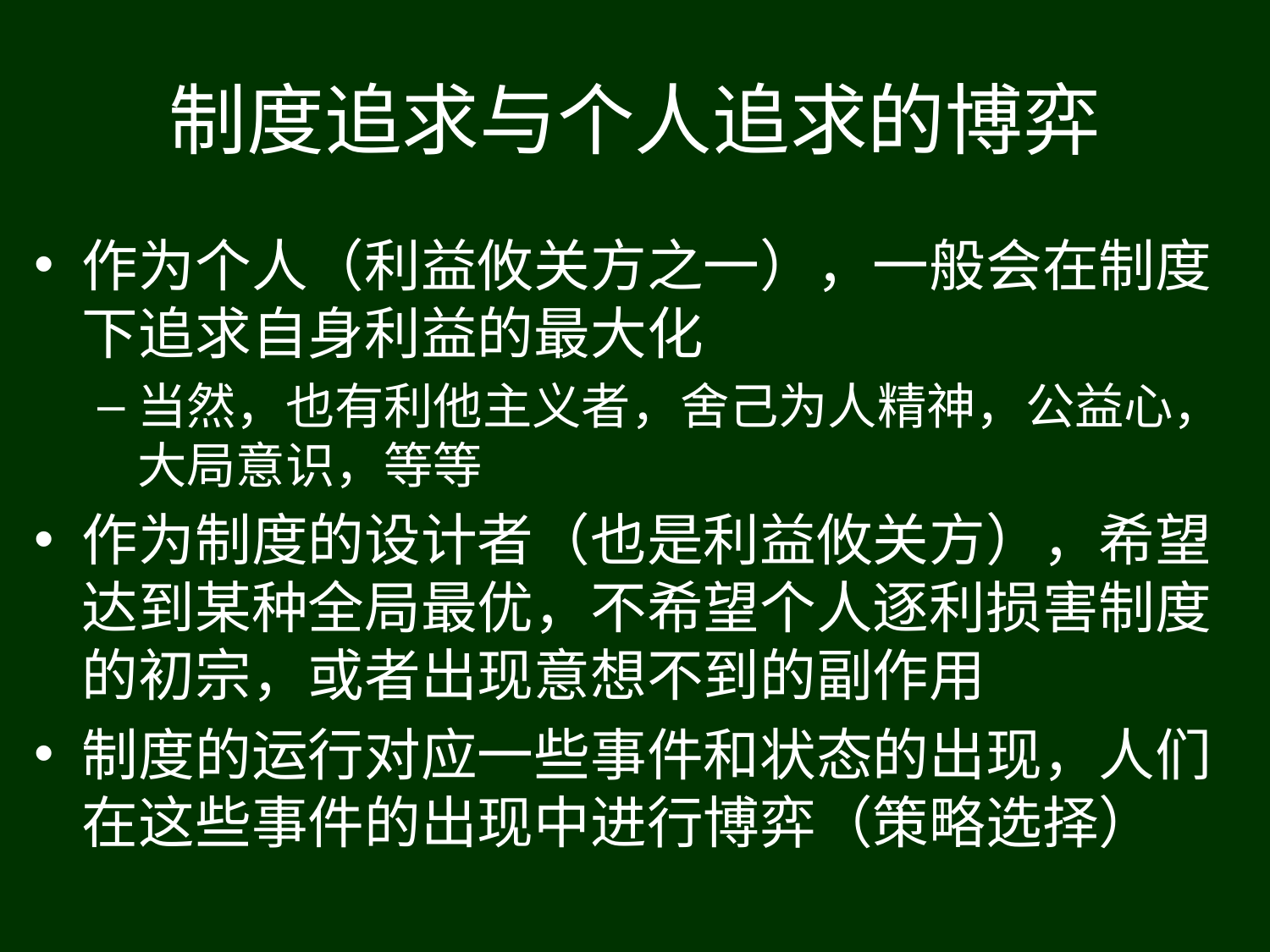

# 制度追求与个人追求的博弈
作为个人（利益攸关方之一），一般会在制度下追求自身利益的最大化
当然，也有利他主义者，舍己为人精神，公益心，大局意识，等等
作为制度的设计者（也是利益攸关方），希望达到某种全局最优，不希望个人逐利损害制度的初宗，或者出现意想不到的副作用
制度的运行对应一些事件和状态的出现，人们在这些事件的出现中进行博弈（策略选择）